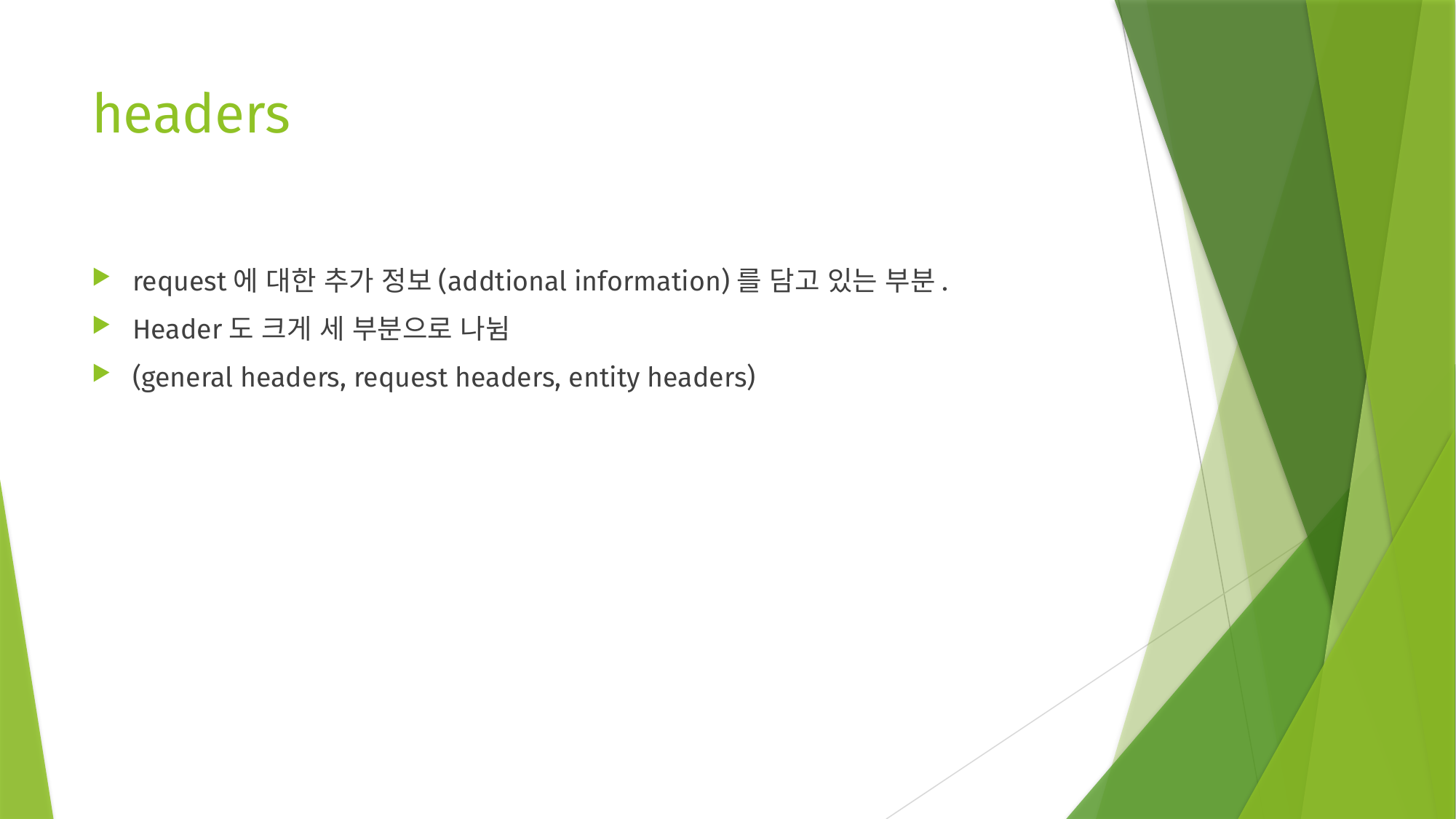

# headers
request에 대한 추가 정보(addtional information)를 담고 있는 부분.
Header도 크게 세 부분으로 나뉨
(general headers, request headers, entity headers)